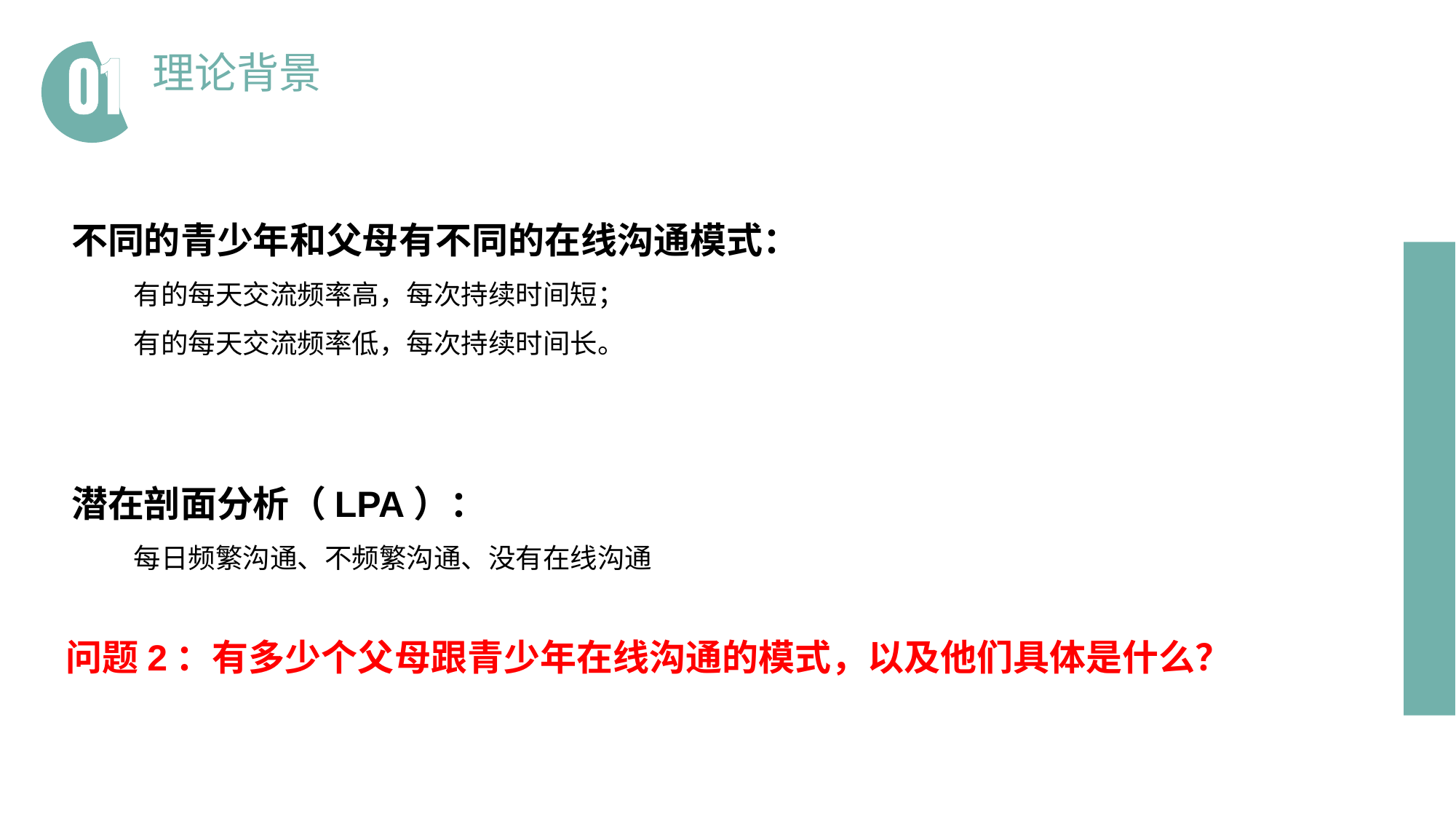

理论背景

01
不同的青少年和父母有不同的在线沟通模式：
         有的每天交流频率高，每次持续时间短；
         有的每天交流频率低，每次持续时间长。

潜在剖面分析（LPA）：
         每日频繁沟通、不频繁沟通、没有在线沟通
问题2：有多少个父母跟青少年在线沟通的模式，以及他们具体是什么？